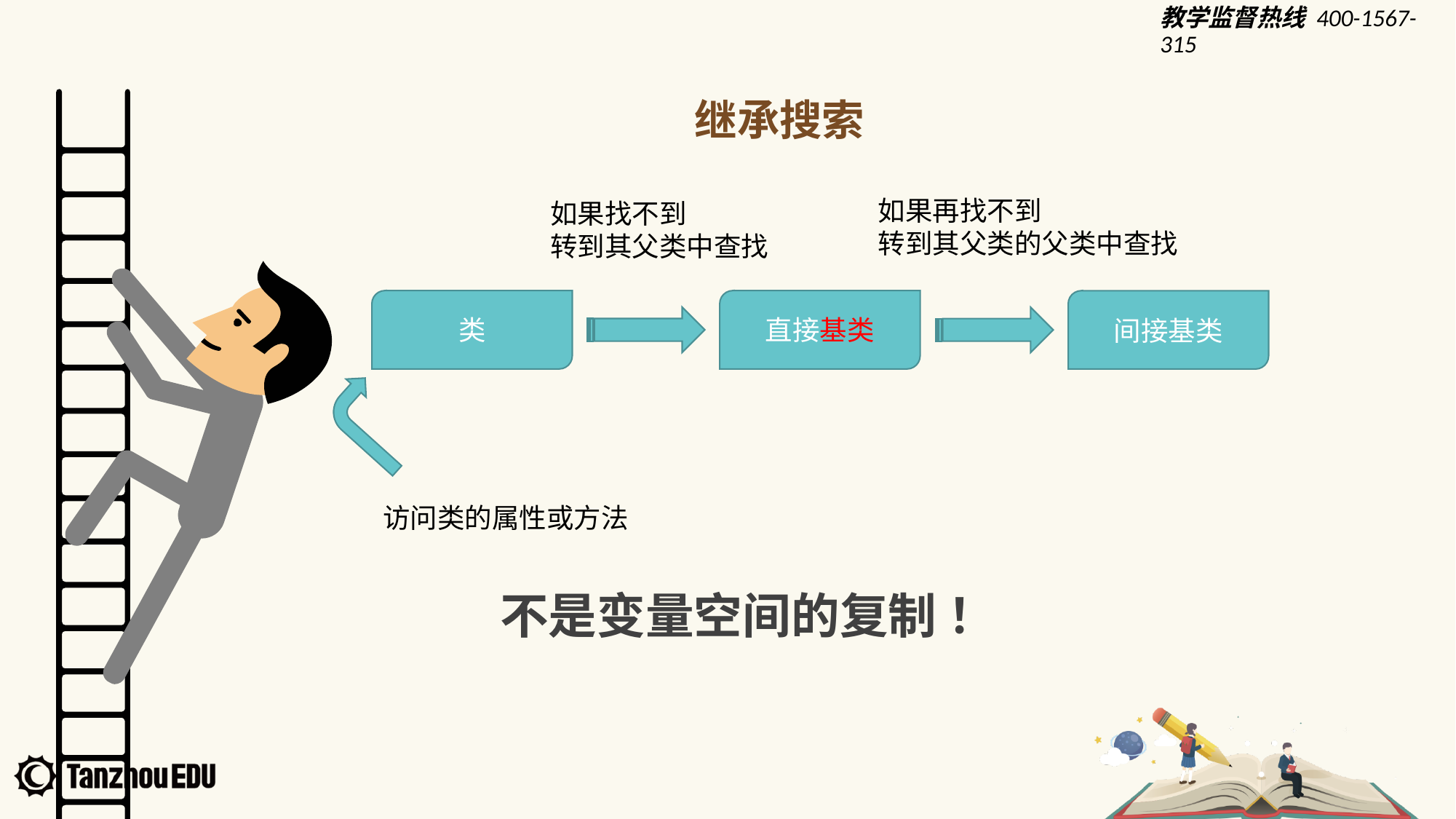

继承搜索

如果再找不到
转到其父类的父类中查找
如果找不到
转到其父类中查找
类
直接基类
间接基类

访问类的属性或方法
不是变量空间的复制 ！